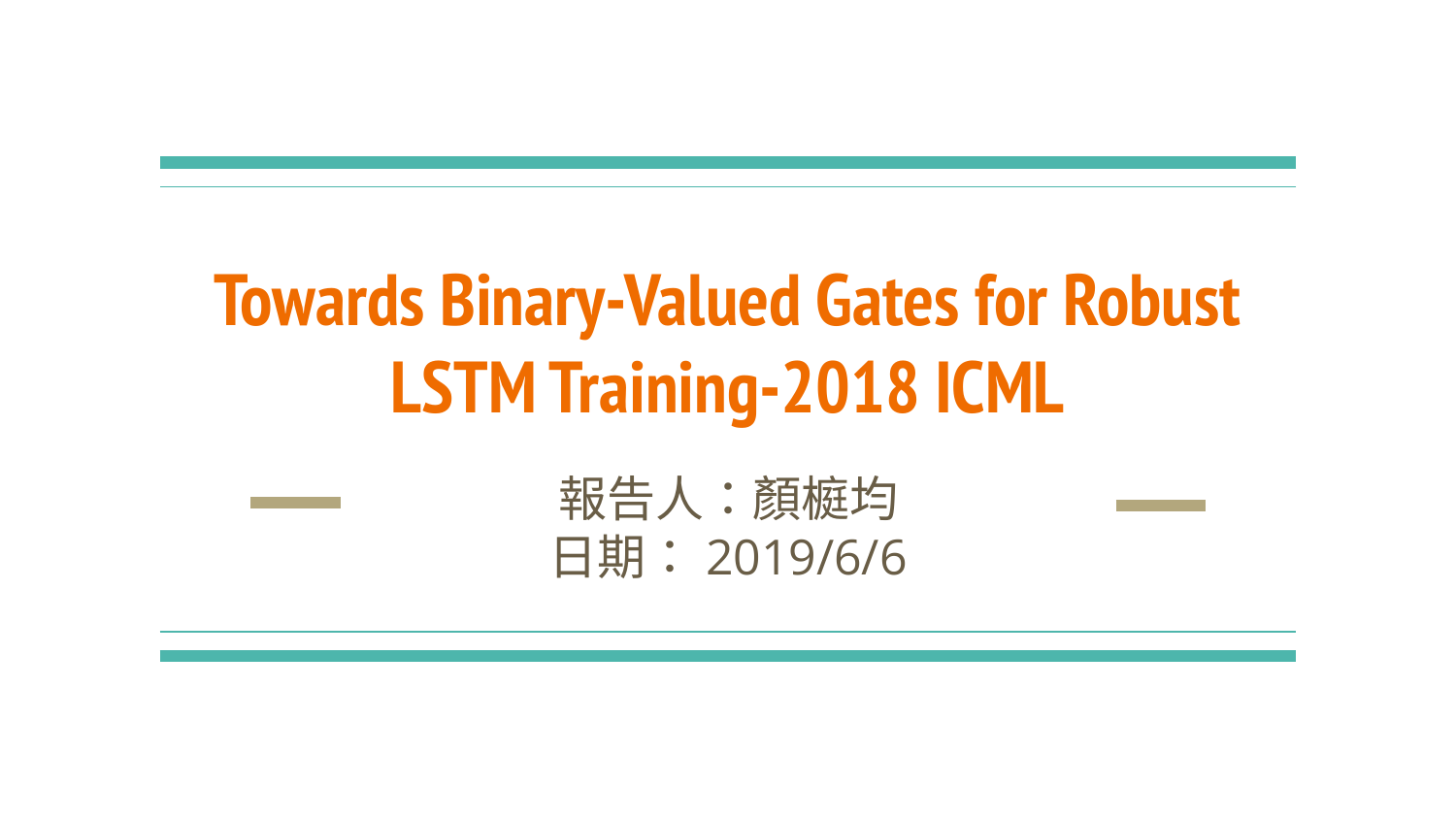

# Towards Binary-Valued Gates for Robust LSTM Training-2018 ICML
報告人：顏榳均
日期：2019/6/6